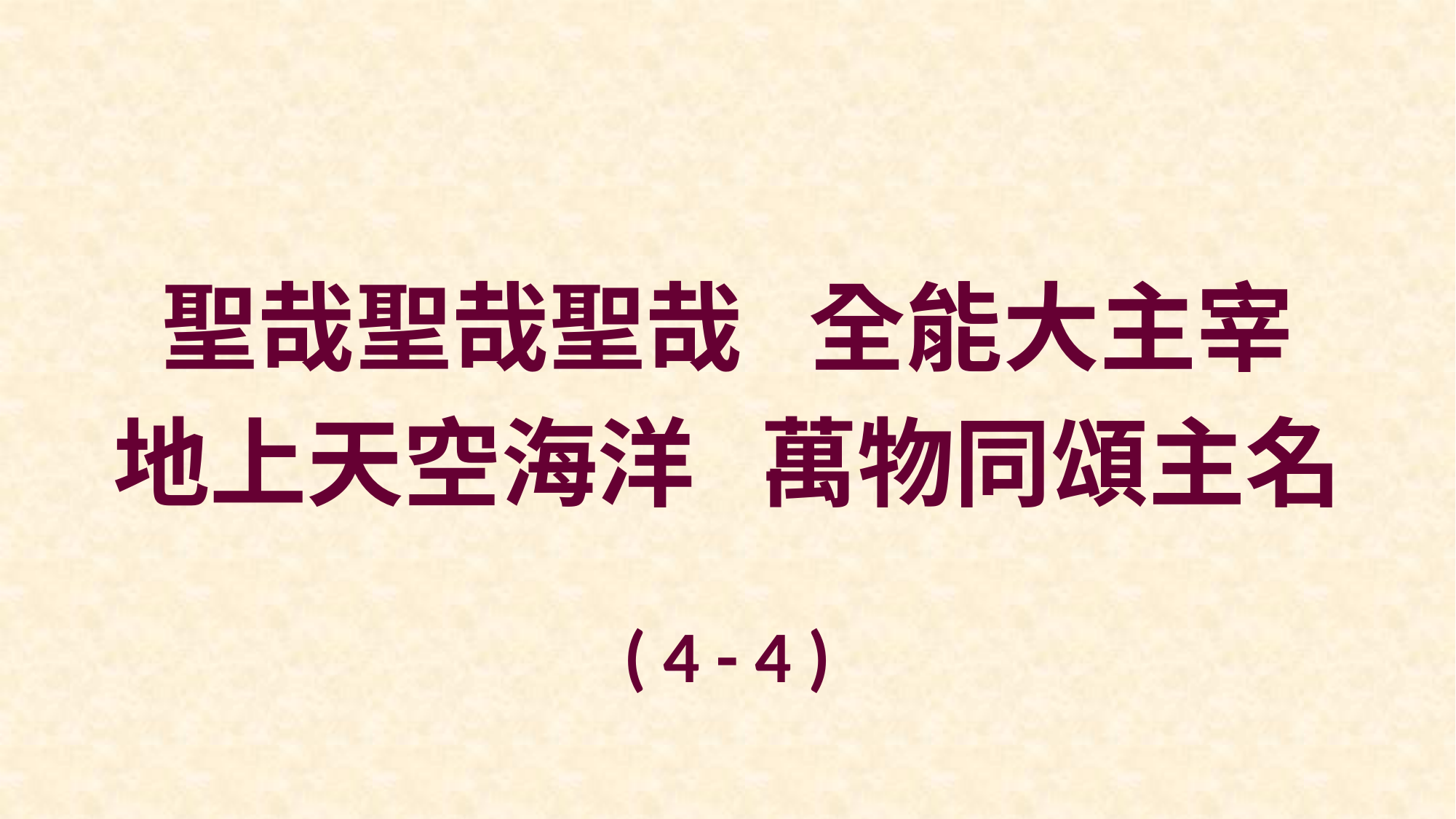

聖哉聖哉聖哉   全能大主宰
地上天空海洋   萬物同頌主名
( 4 - 4 )